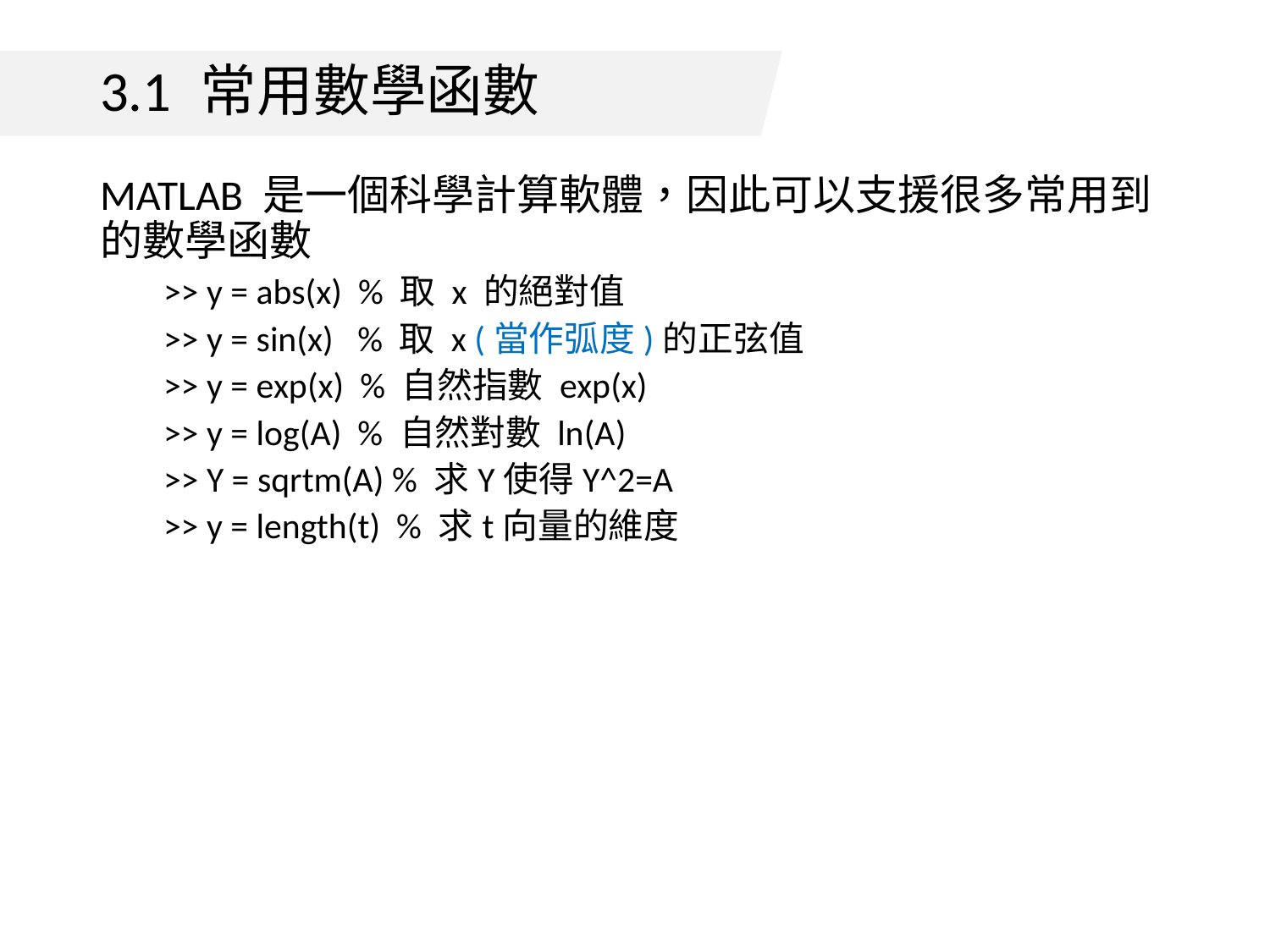

# 3.1 常用數學函數
MATLAB 是一個科學計算軟體，因此可以支援很多常用到的數學函數
>> y = abs(x)  % 取 x 的絕對值
>> y = sin(x)   % 取 x (當作弧度)的正弦值
>> y = exp(x)  % 自然指數 exp(x)
>> y = log(A)  % 自然對數 ln(A)
>> Y = sqrtm(A) % 求Y使得Y^2=A
>> y = length(t)  % 求t向量的維度